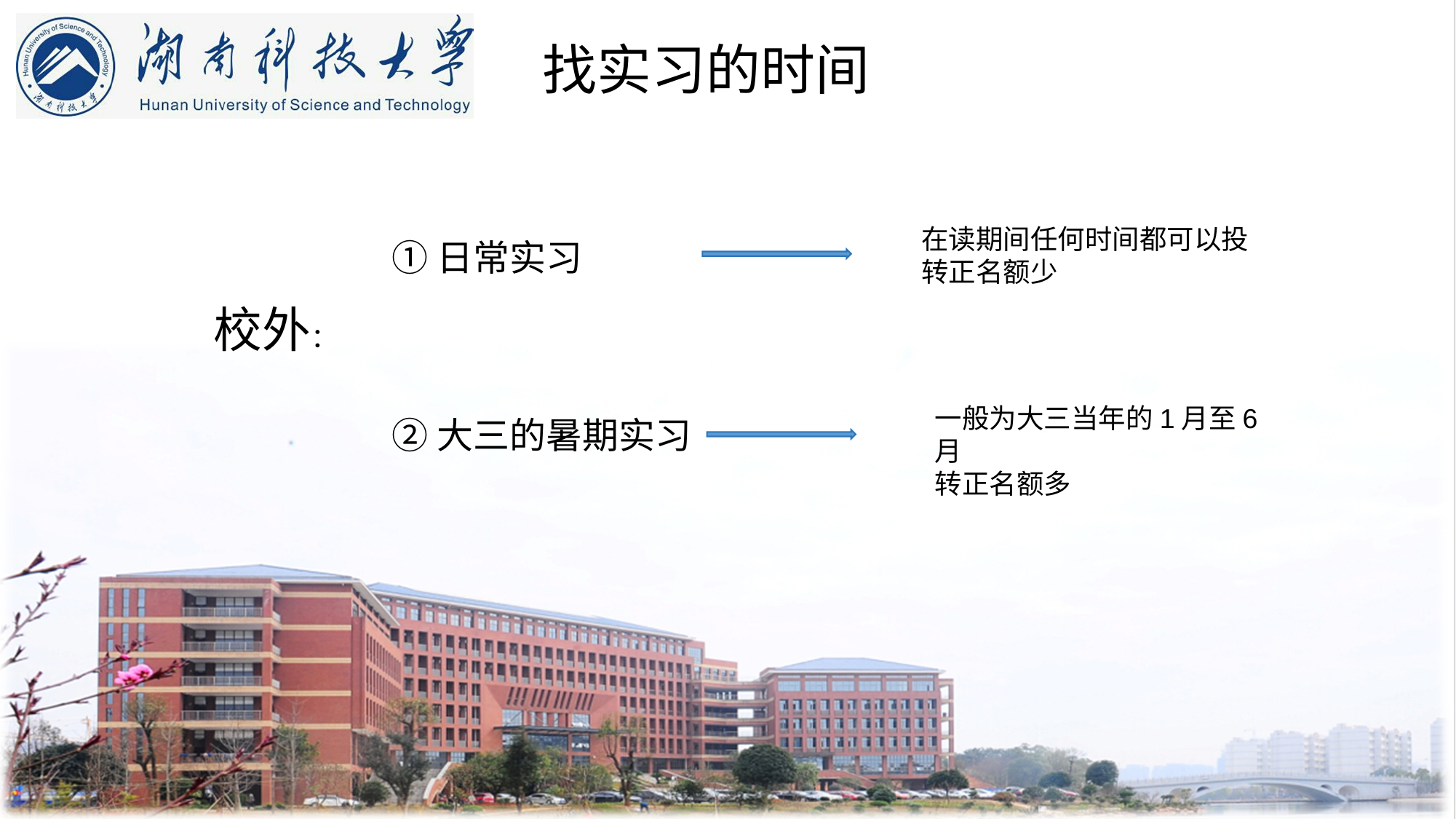

找实习的时间
在读期间任何时间都可以投转正名额少
①日常实习

校外：
一般为大三当年的1月至6月
转正名额多
②大三的暑期实习